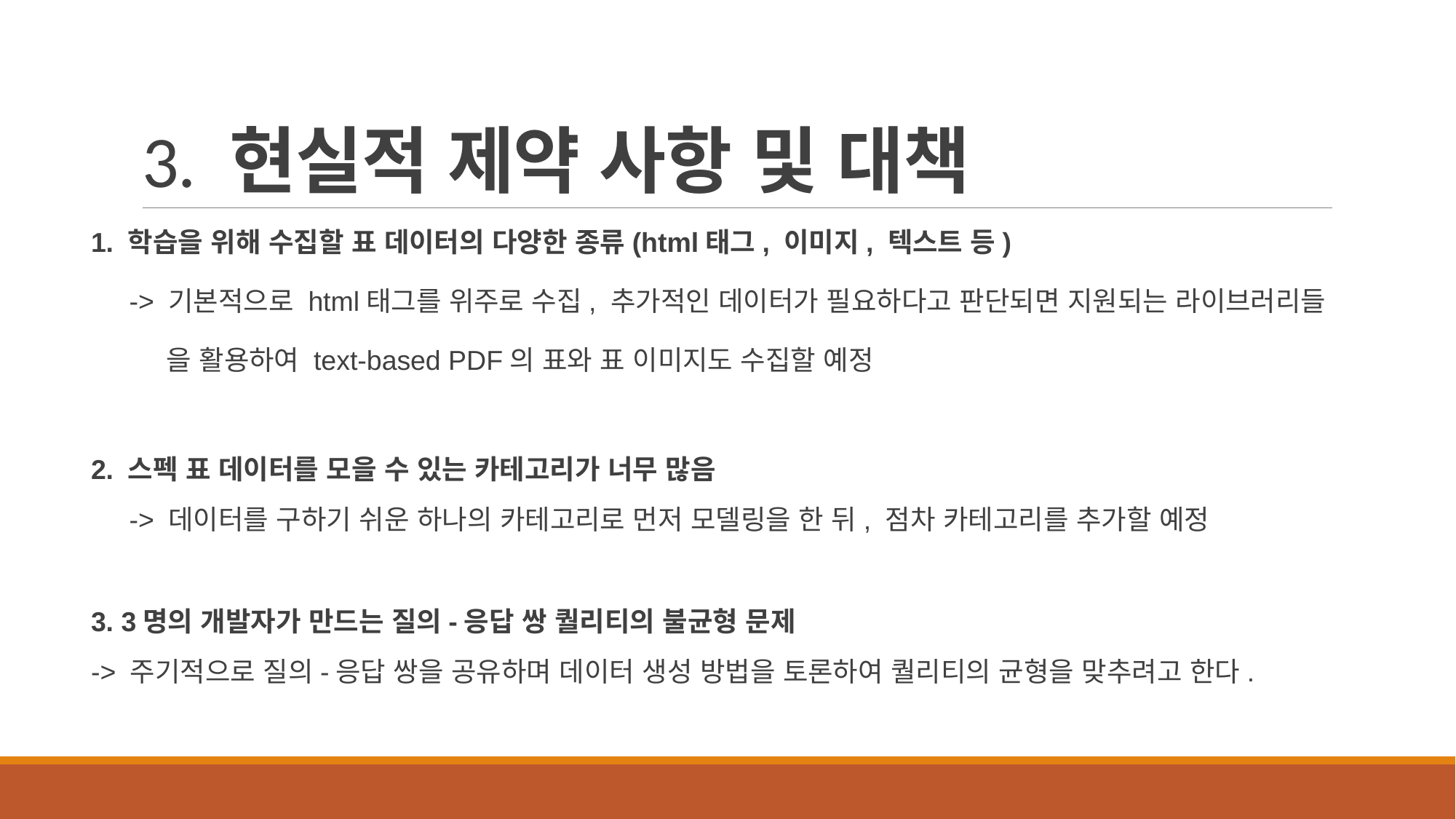

# 3. 현실적 제약 사항 및 대책
1. 학습을 위해 수집할 표 데이터의 다양한 종류(html태그, 이미지, 텍스트 등)
     -> 기본적으로 html태그를 위주로 수집, 추가적인 데이터가 필요하다고 판단되면 지원되는 라이브러리들
         을 활용하여 text-based PDF의 표와 표 이미지도 수집할 예정

2. 스펙 표 데이터를 모을 수 있는 카테고리가 너무 많음
     -> 데이터를 구하기 쉬운 하나의 카테고리로 먼저 모델링을 한 뒤, 점차 카테고리를 추가할 예정

3. 3명의 개발자가 만드는 질의-응답 쌍 퀄리티의 불균형 문제
-> 주기적으로 질의-응답 쌍을 공유하며 데이터 생성 방법을 토론하여 퀄리티의 균형을 맞추려고 한다.